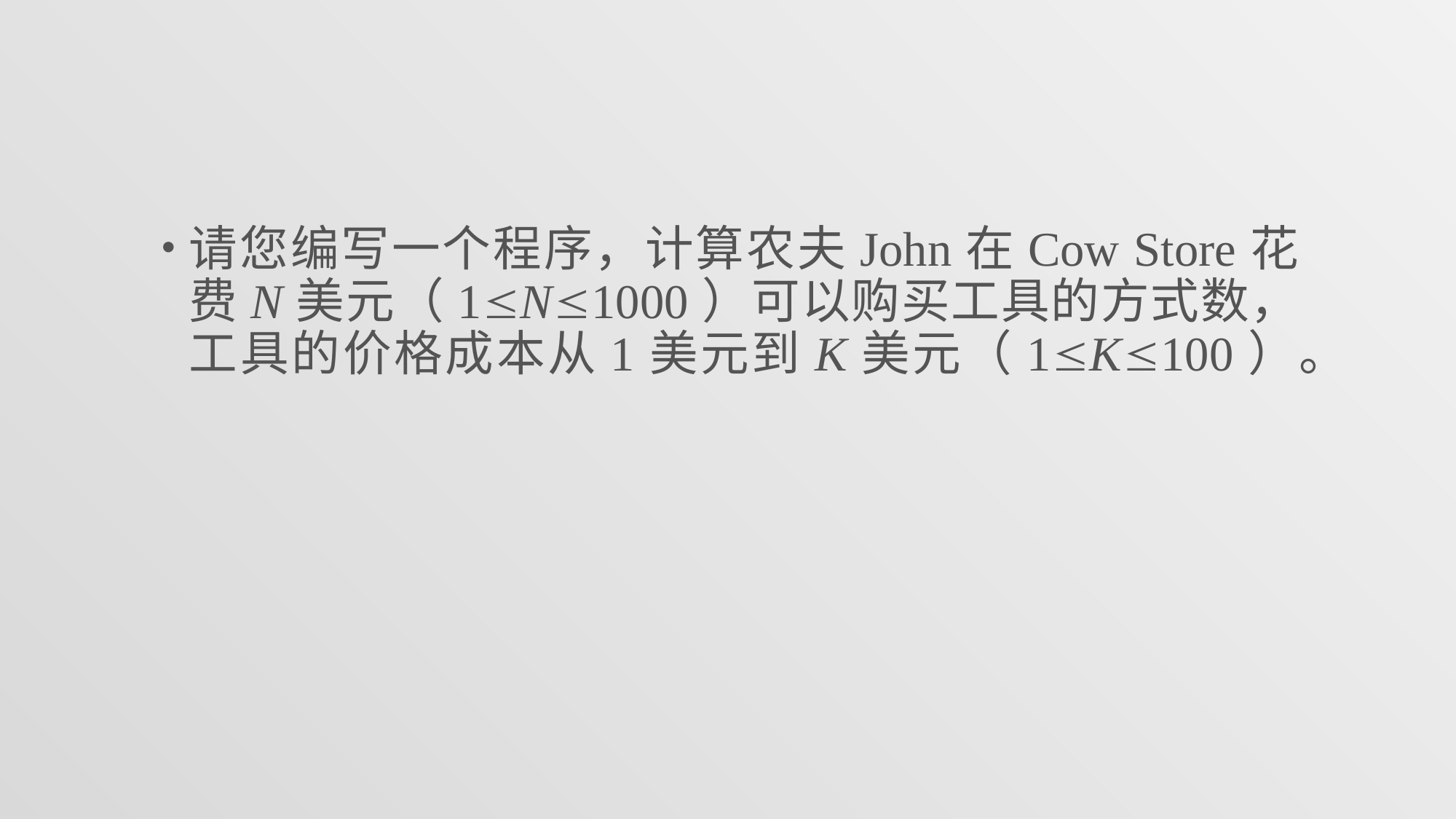

#
请您编写一个程序，计算农夫John在Cow Store花费N美元（1≤N≤1000）可以购买工具的方式数，工具的价格成本从1美元到K美元（1≤K≤100）。